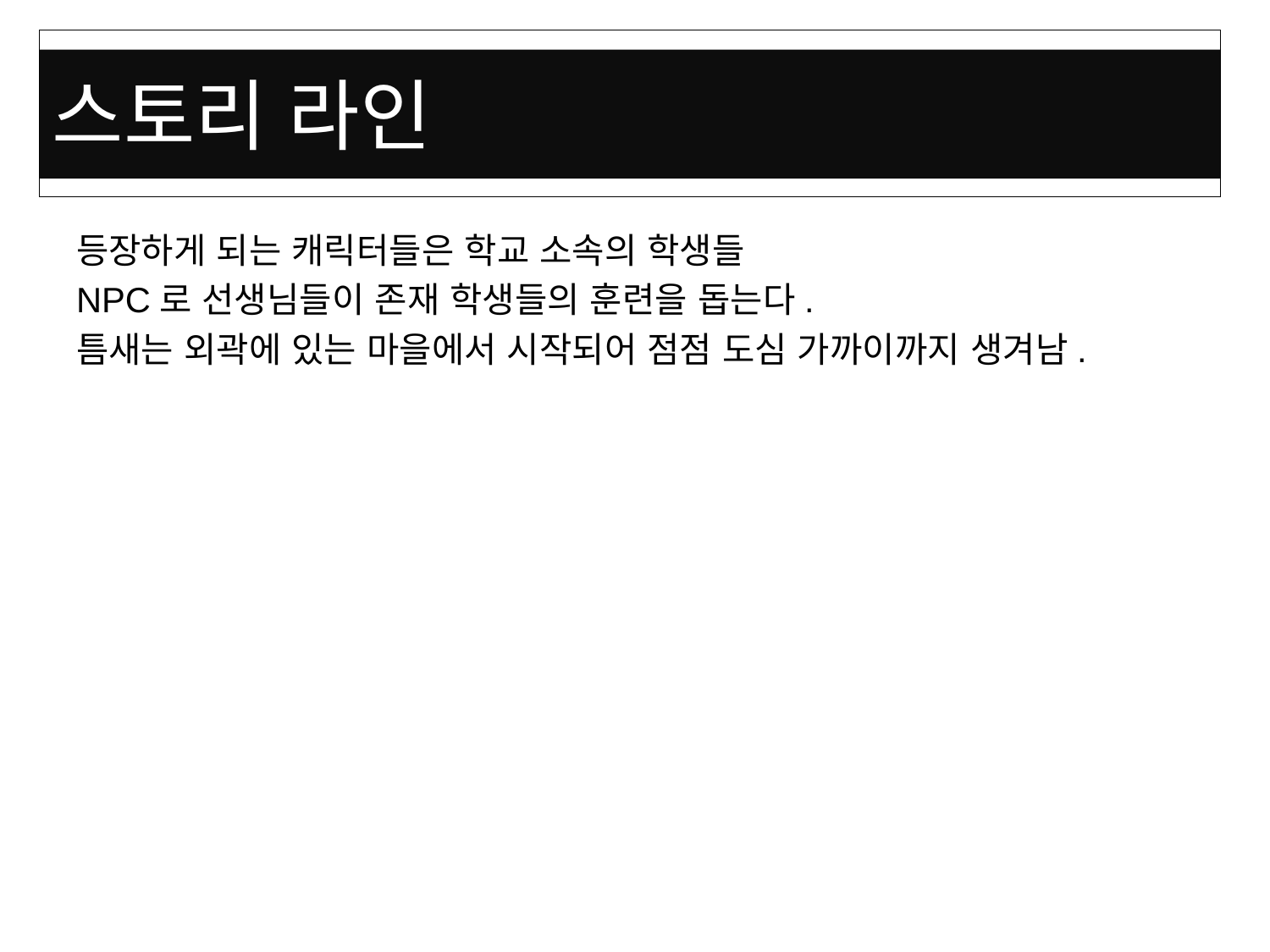

# 스토리 라인

등장하게 되는 캐릭터들은 학교 소속의 학생들
NPC로 선생님들이 존재 학생들의 훈련을 돕는다.
틈새는 외곽에 있는 마을에서 시작되어 점점 도심 가까이까지 생겨남.